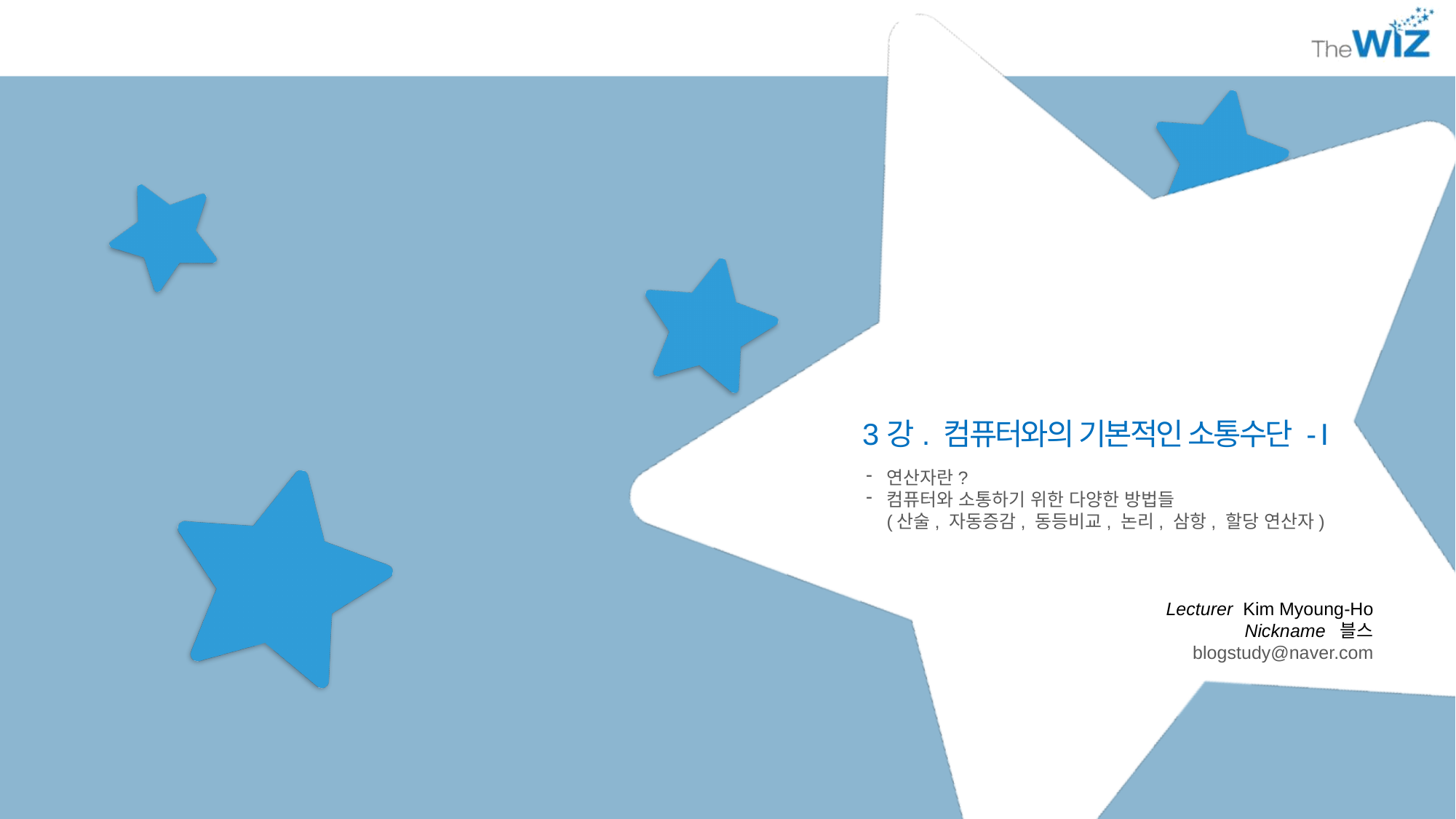

3강. 컴퓨터와의 기본적인 소통수단 - I
연산자란?
컴퓨터와 소통하기 위한 다양한 방법들
    (산술, 자동증감, 동등비교, 논리, 삼항, 할당 연산자)
Lecturer  Kim Myoung-Ho
Nickname  블스
blogstudy@naver.com